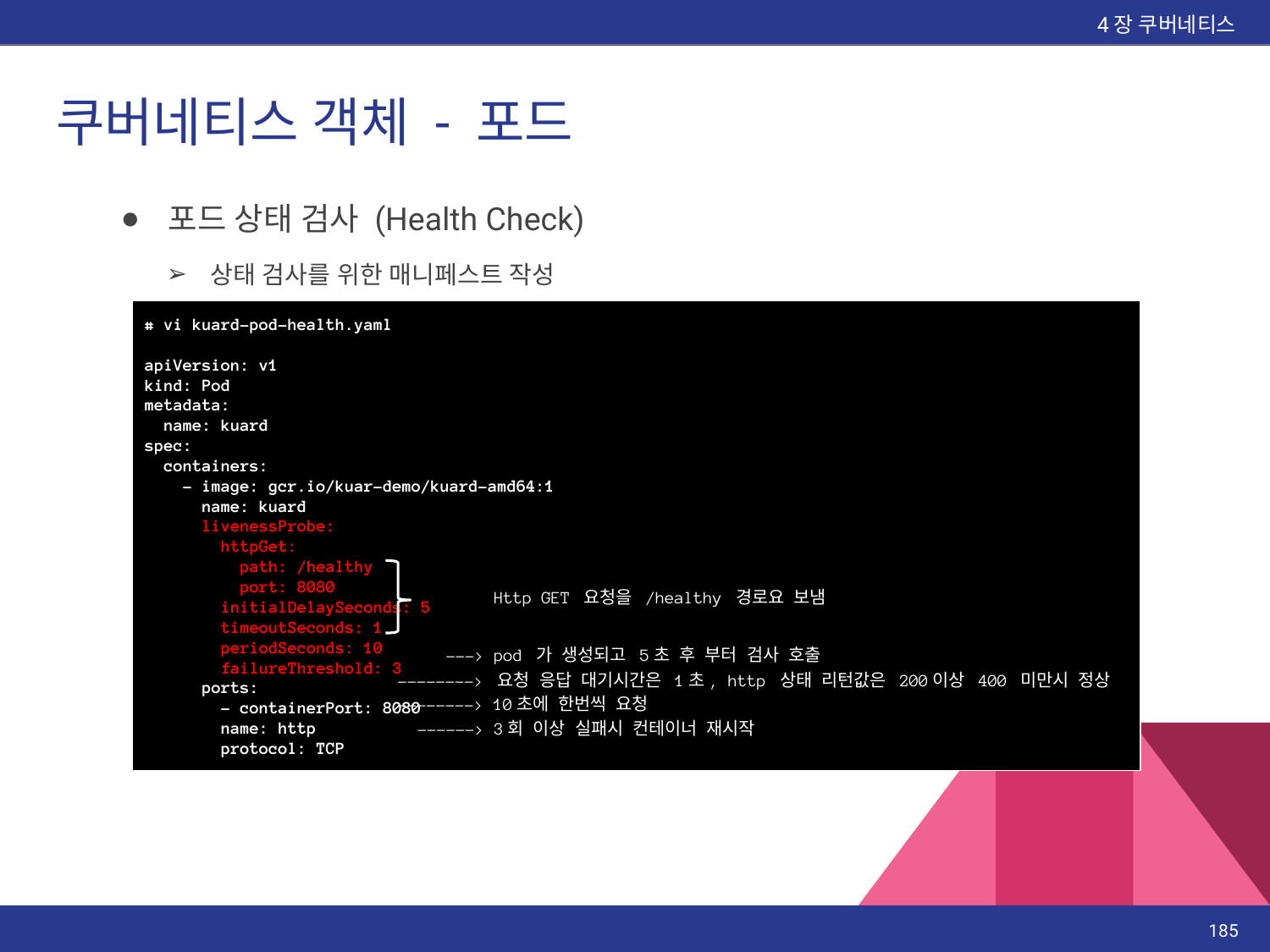

4장 쿠버네티스

# 쿠버네티스 객체 - 포드
포드 상태 검사 (Health Check)
상태 검사를 위한 매니페스트 작성
| # vi kuard-pod-health.yaml apiVersion: v1 kind: Pod metadata: name: kuard spec: containers: - image: gcr.io/kuar-demo/kuard-amd64:1 name: kuard livenessProbe: httpGet: path: /healthy port: 8080 initialDelaySeconds: 5 timeoutSeconds: 1 periodSeconds: 10 failureThreshold: 3 ports: - containerPort: 8080 name: http protocol: TCP |
| --- |

Http GET 요청을 /healthy 경로요 보냄
---> pod 가 생성되고 5초 후 부터 검사 호출
--------> 요청 응답 대기시간은 1초, http 상태 리턴값은 200이상 400 미만시 정상
--------> 10초에 한번씩 요청
------> 3회 이상 실패시 컨테이너 재시작
185